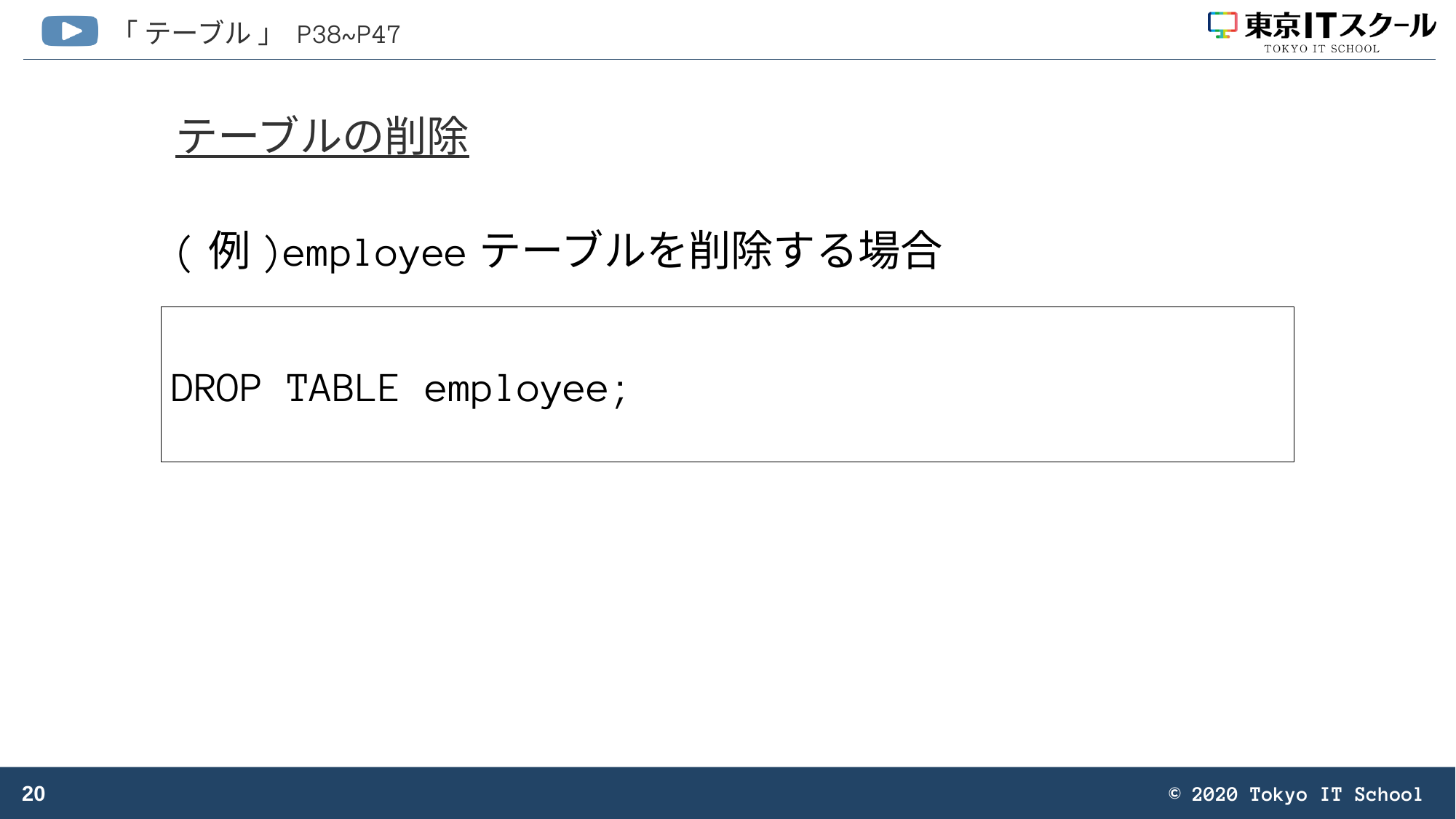

# テーブルの削除
(例)employeeテーブルを削除する場合
DROP TABLE employee;
20